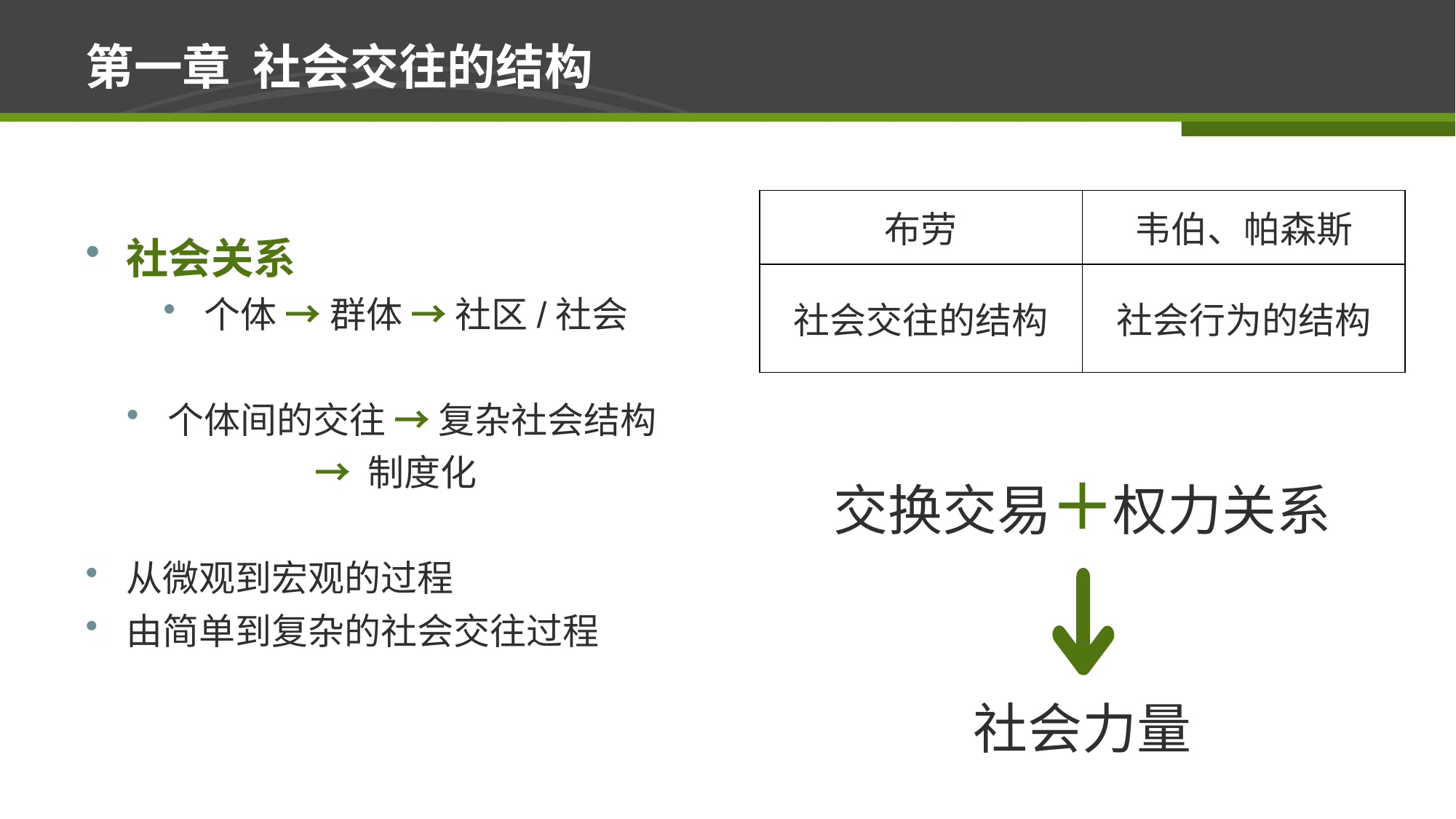

# 第一章  社会交往的结构

社会关系
个体 → 群体 → 社区/社会

个体间的交往 → 复杂社会结构
→ 制度化

从微观到宏观的过程
由简单到复杂的社会交往过程
| 布劳 | 韦伯、帕森斯 |
| --- | --- |
| 社会交往的结构 | 社会行为的结构 |
交换交易     权力关系

社会力量